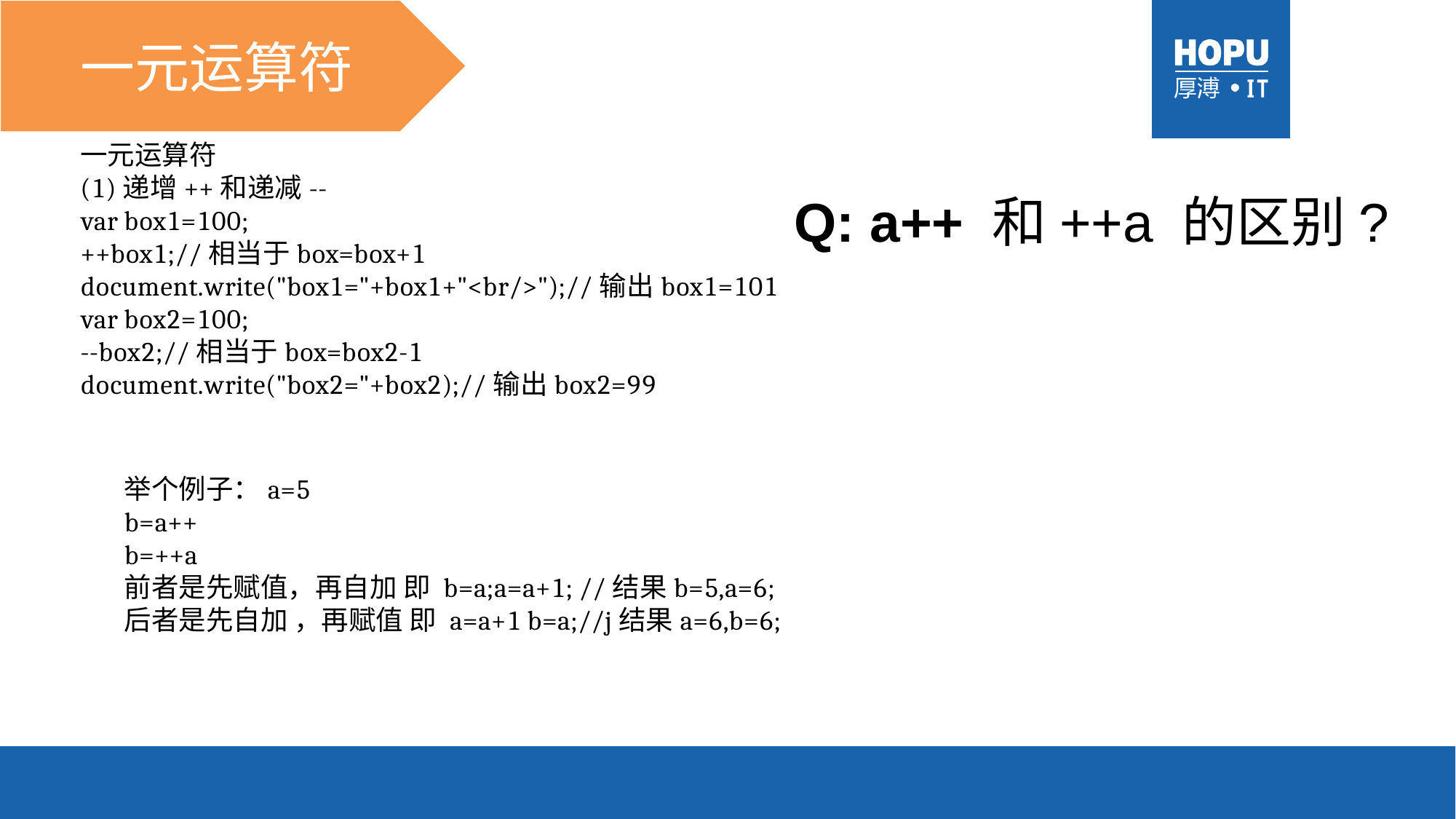

一元运算符

一元运算符
(1)递增++和递减--
var box1=100;
++box1;//相当于box=box+1
document.write("box1="+box1+"<br/>");//输出box1=101
var box2=100;
--box2;//相当于box=box2-1
document.write("box2="+box2);//输出box2=99
Q: a++ 和++a 的区别?

举个例子：a=5
b=a++
b=++a
前者是先赋值，再自加 即 b=a;a=a+1; //结果b=5,a=6;
后者是先自加 ，再赋值 即 a=a+1 b=a;//j结果a=6,b=6;